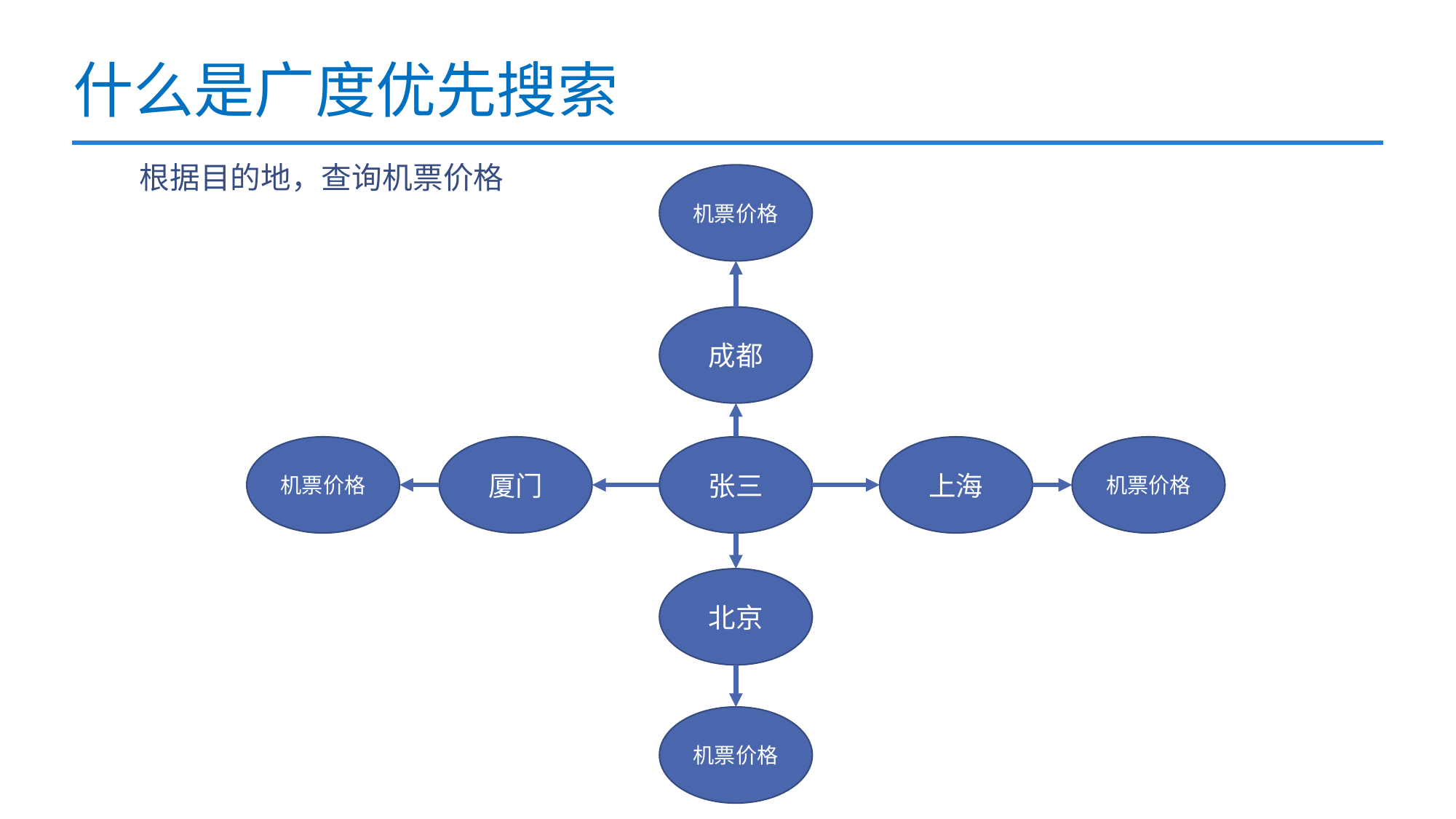

# 什么是广度优先搜索
根据目的地，查询机票价格
机票价格

成都
机票价格
机票价格
厦门
上海
张三
北京
机票价格